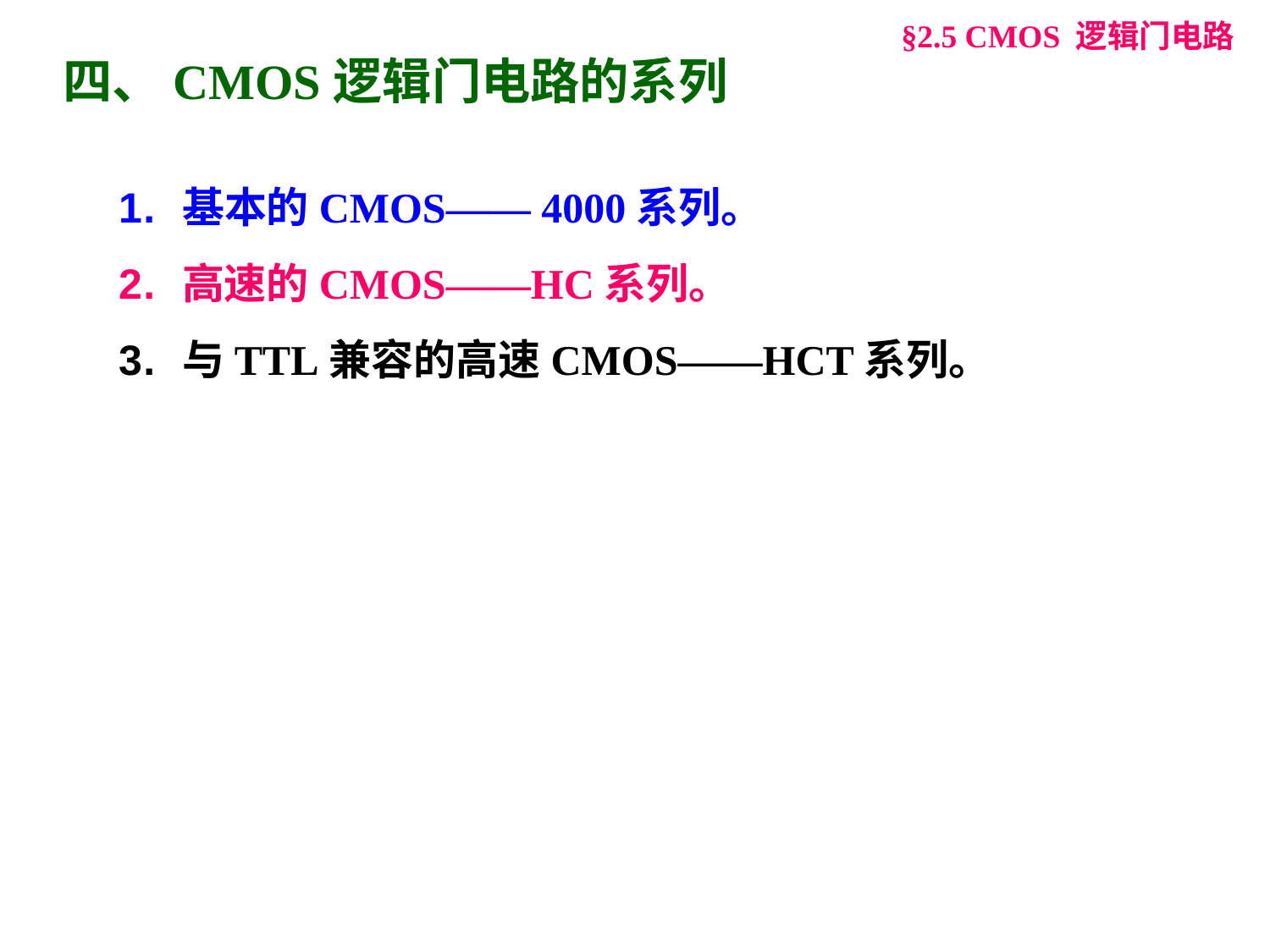

§2.5 CMOS 逻辑门电路
四、CMOS逻辑门电路的系列
基本的CMOS—— 4000系列。
高速的CMOS——HC系列。
与TTL兼容的高速CMOS——HCT系列。